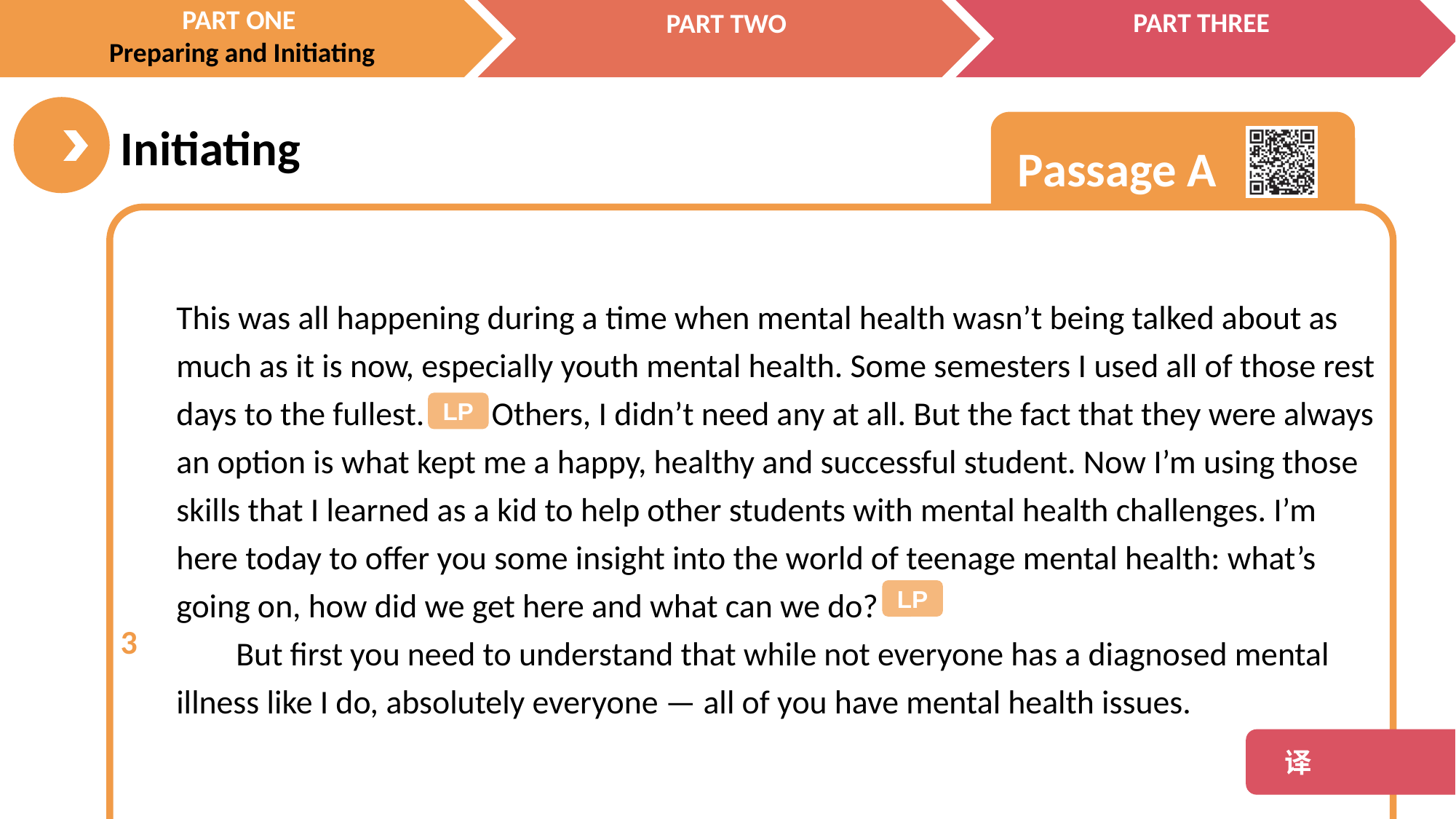

3

This was all happening during a time when mental health wasn’t being talked about as much as it is now, especially youth mental health. Some semesters I used all of those rest days to the fullest.         Others, I didn’t need any at all. But the fact that they were always an option is what kept me a happy, healthy and successful student. Now I’m using those skills that I learned as a kid to help other students with mental health challenges. I’m here today to offer you some insight into the world of teenage mental health: what’s going on, how did we get here and what can we do?
        But first you need to understand that while not everyone has a diagnosed mental illness like I do, absolutely everyone — all of you have mental health issues.
LP
LP
   译